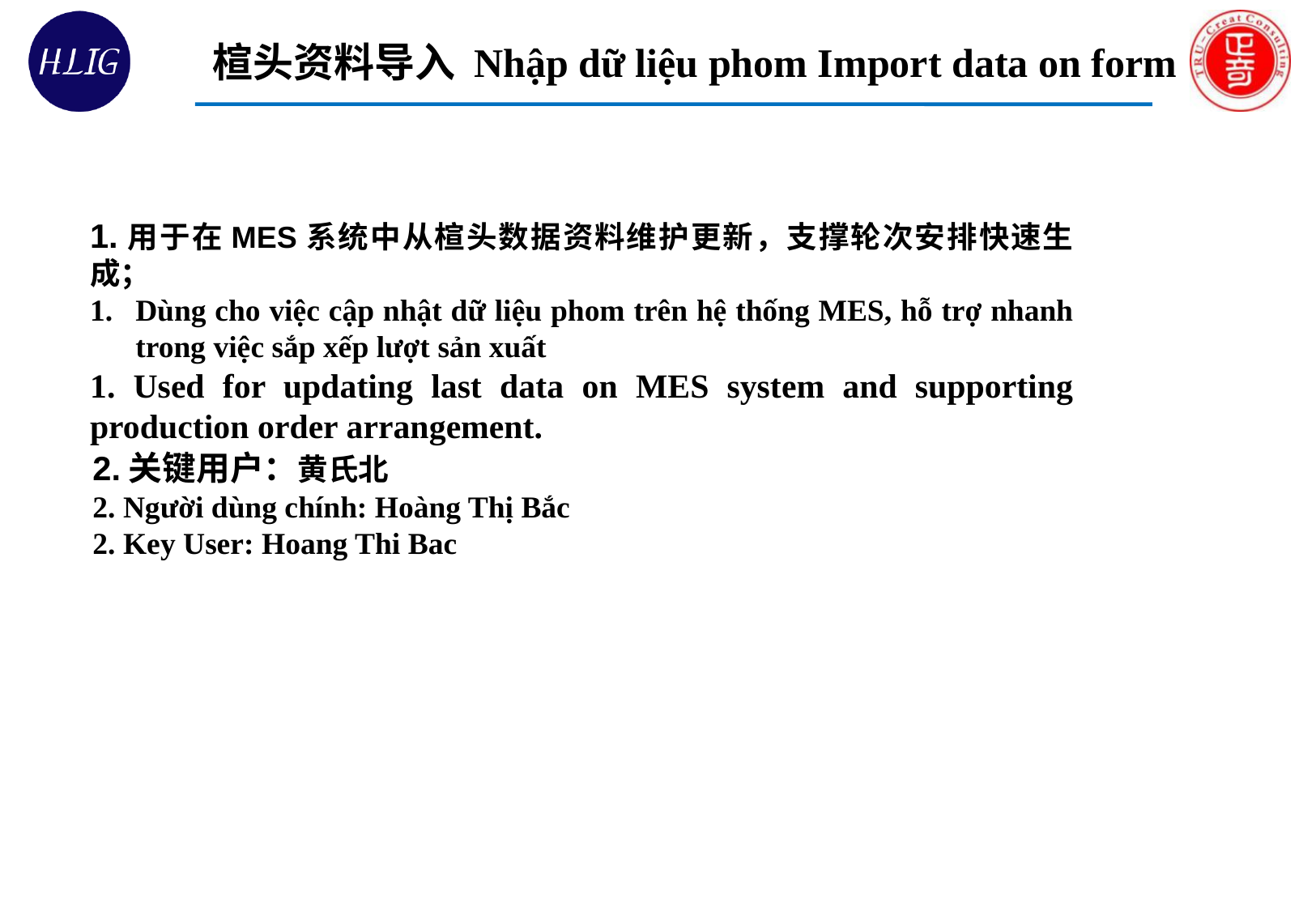

楦头资料导入 Nhập dữ liệu phom Import data on form
1.用于在MES系统中从楦头数据资料维护更新，支撑轮次安排快速生成；
Dùng cho việc cập nhật dữ liệu phom trên hệ thống MES, hỗ trợ nhanh trong việc sắp xếp lượt sản xuất
1. Used for updating last data on MES system and supporting production order arrangement.
2.关键用户：黄氏北
2. Người dùng chính: Hoàng Thị Bắc
2. Key User: Hoang Thi Bac